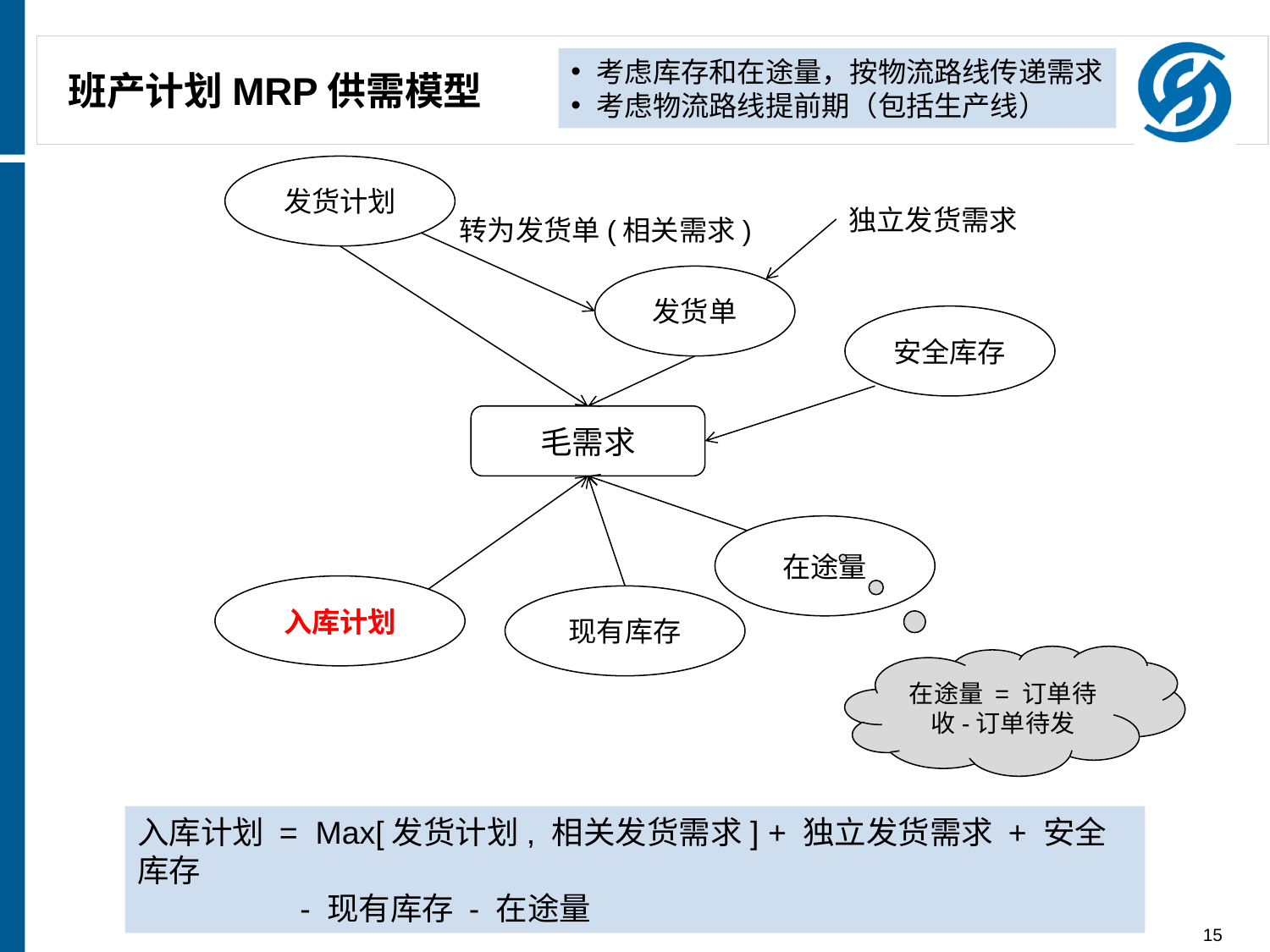

# 班产计划MRP供需模型
考虑库存和在途量，按物流路线传递需求
考虑物流路线提前期（包括生产线）
发货计划
独立发货需求
转为发货单(相关需求)
发货单
安全库存
毛需求
在途量
入库计划
现有库存
在途量 = 订单待收-订单待发
入库计划 =  Max[发货计划, 相关发货需求] + 独立发货需求 + 安全库存
	    - 现有库存 - 在途量
15